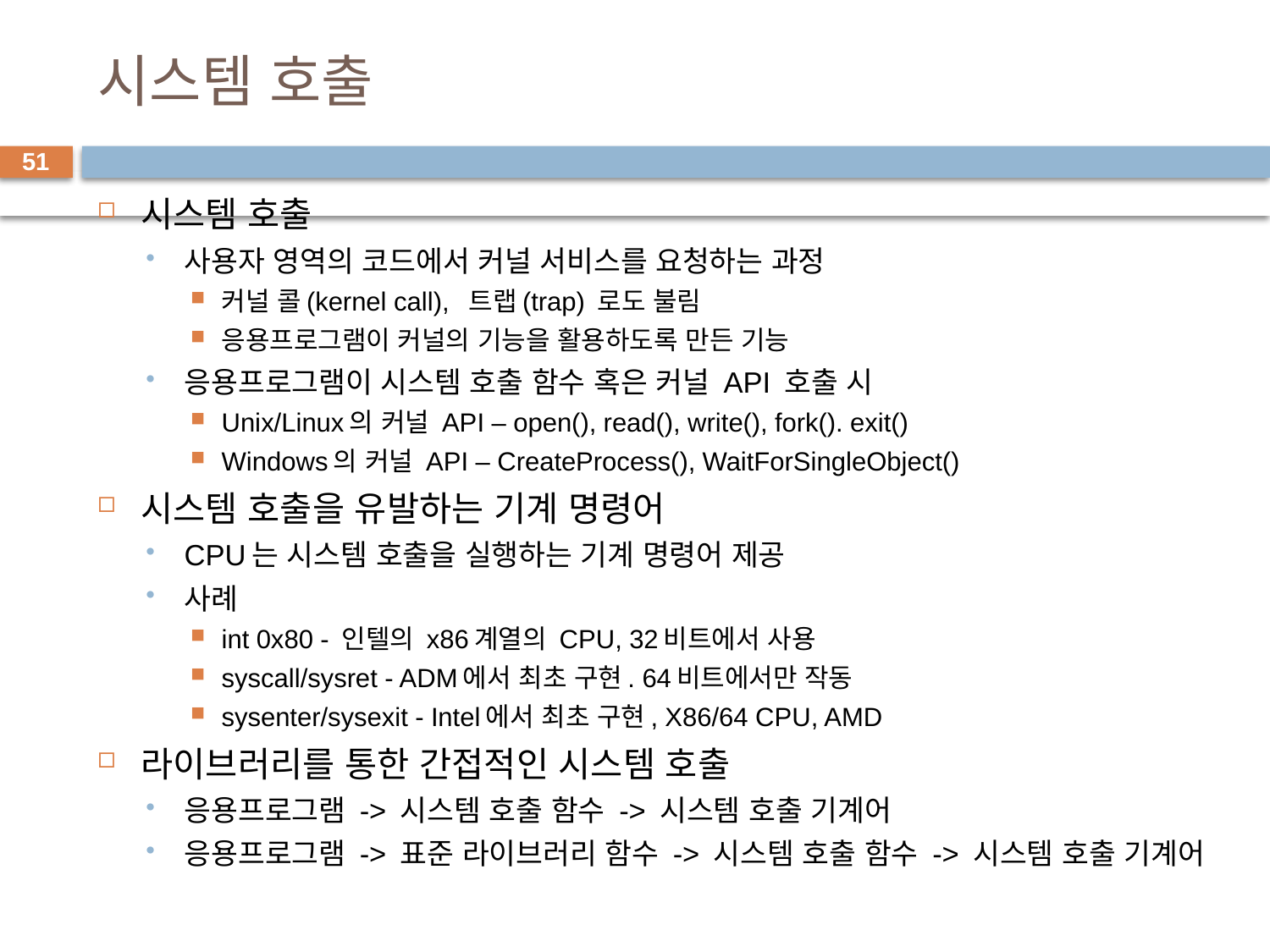

# 시스템 호출
51
시스템 호출
사용자 영역의 코드에서 커널 서비스를 요청하는 과정
커널 콜(kernel call),  트랩(trap) 로도 불림
응용프로그램이 커널의 기능을 활용하도록 만든 기능
응용프로그램이 시스템 호출 함수 혹은 커널 API 호출 시
Unix/Linux의 커널 API – open(), read(), write(), fork(). exit()
Windows의 커널 API – CreateProcess(), WaitForSingleObject()
시스템 호출을 유발하는 기계 명령어
CPU는 시스템 호출을 실행하는 기계 명령어 제공
사례
int 0x80 - 인텔의 x86계열의 CPU, 32비트에서 사용
syscall/sysret - ADM에서 최초 구현. 64비트에서만 작동
sysenter/sysexit - Intel에서 최초 구현, X86/64 CPU, AMD
라이브러리를 통한 간접적인 시스템 호출
응용프로그램 -> 시스템 호출 함수 -> 시스템 호출 기계어
응용프로그램 -> 표준 라이브러리 함수 -> 시스템 호출 함수 -> 시스템 호출 기계어